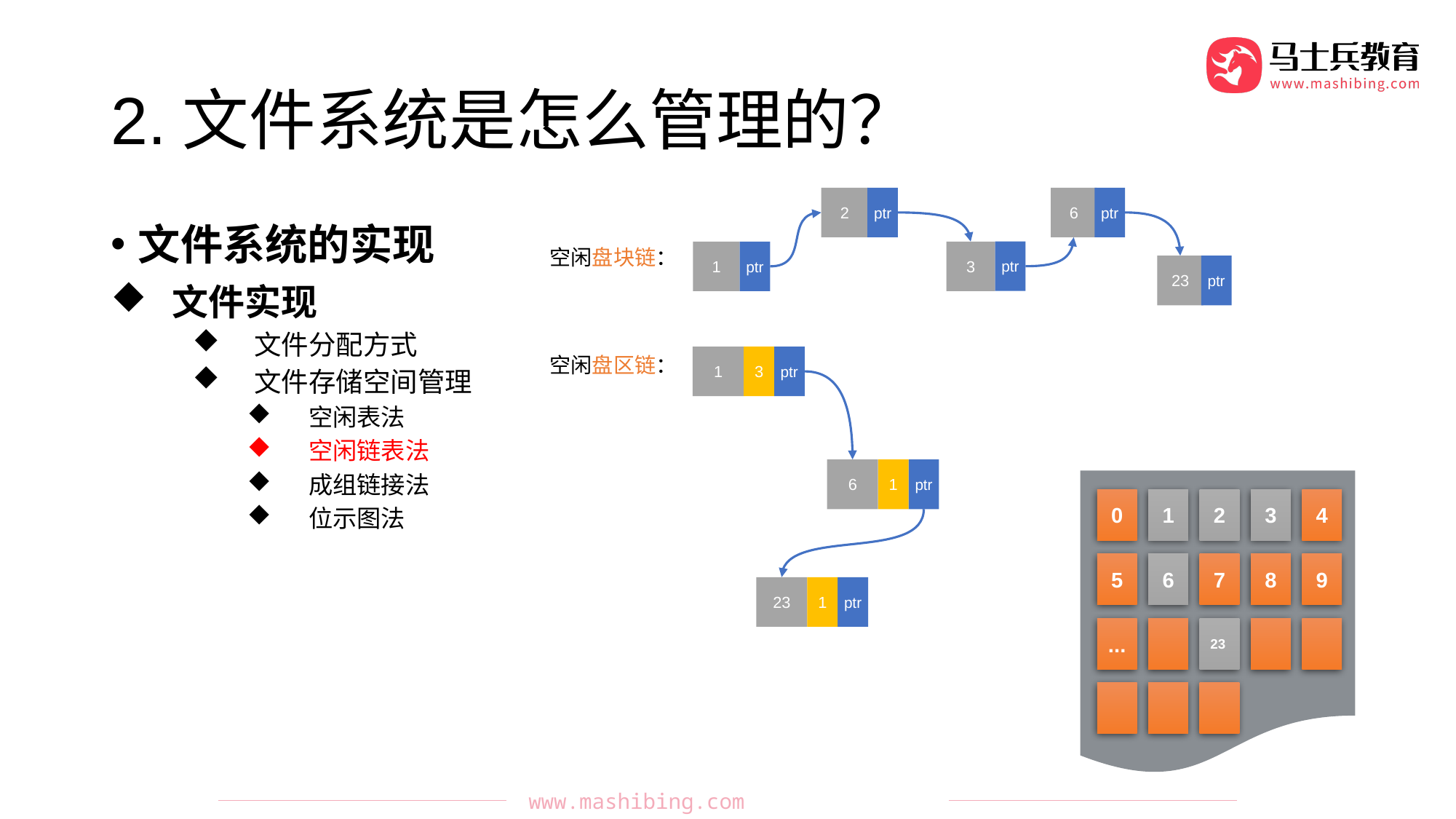

# 2.文件系统是怎么管理的？
2
ptr
6
ptr
ptr
3
1
ptr
23
ptr
文件系统的实现
文件实现
文件分配方式
文件存储空间管理
空闲表法
空闲链表法
成组链接法
位示图法

空闲盘块链：
空闲盘区链：
1
3
ptr
6
1
ptr
23
1
ptr

0
1
2
3
4
5
6
7
8
9
...

23